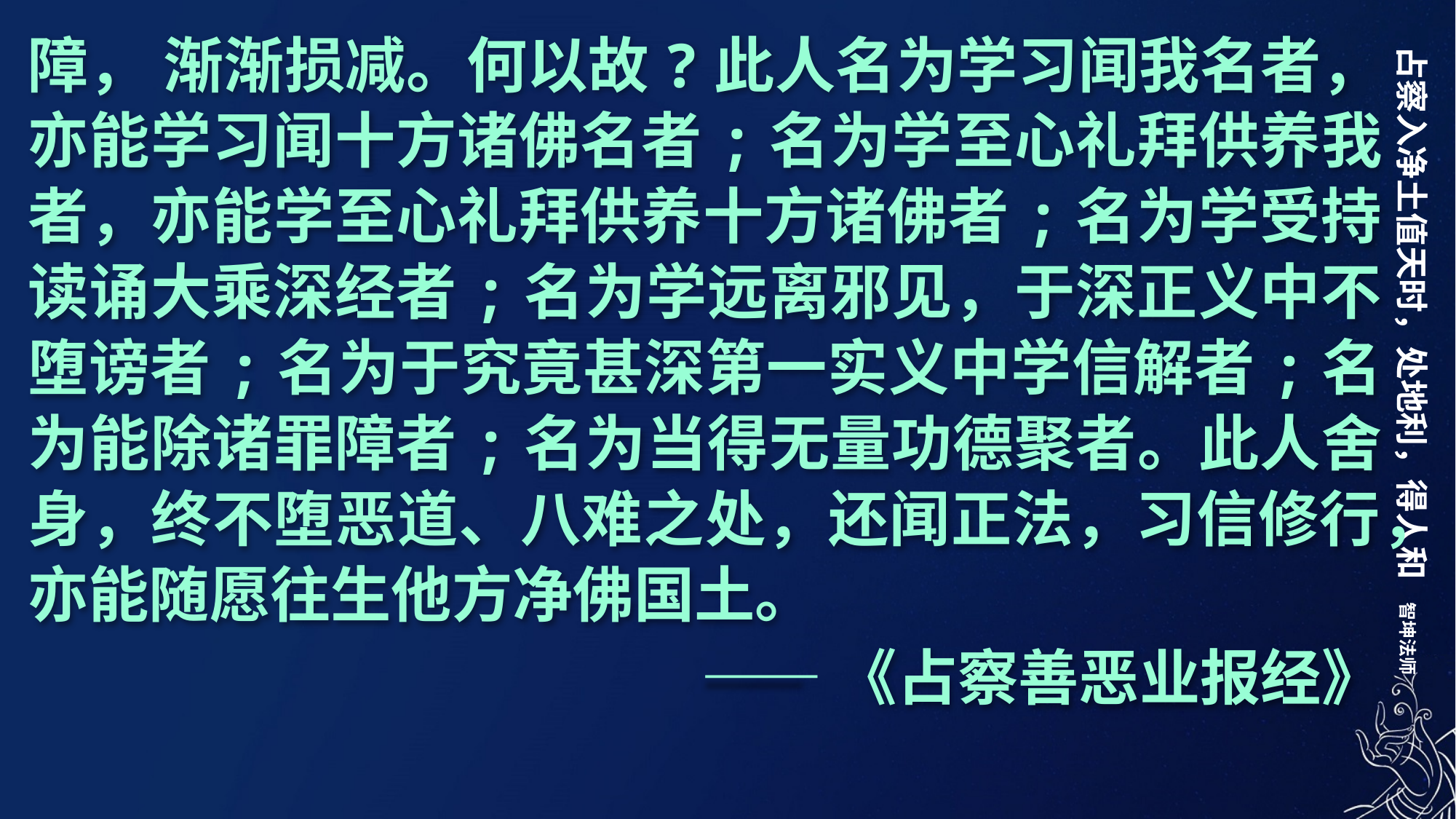

障， 渐渐损减。何以故?此人名为学习闻我名者，亦能学习闻十方诸佛名者;名为学至心礼拜供养我者，亦能学至心礼拜供养十方诸佛者;名为学受持读诵大乘深经者;名为学远离邪见，于深正义中不堕谤者;名为于究竟甚深第一实义中学信解者;名为能除诸罪障者;名为当得无量功德聚者。此人舍身，终不堕恶道、八难之处，还闻正法，习信修行，亦能随愿往生他方净佛国土。
——《占察善恶业报经》